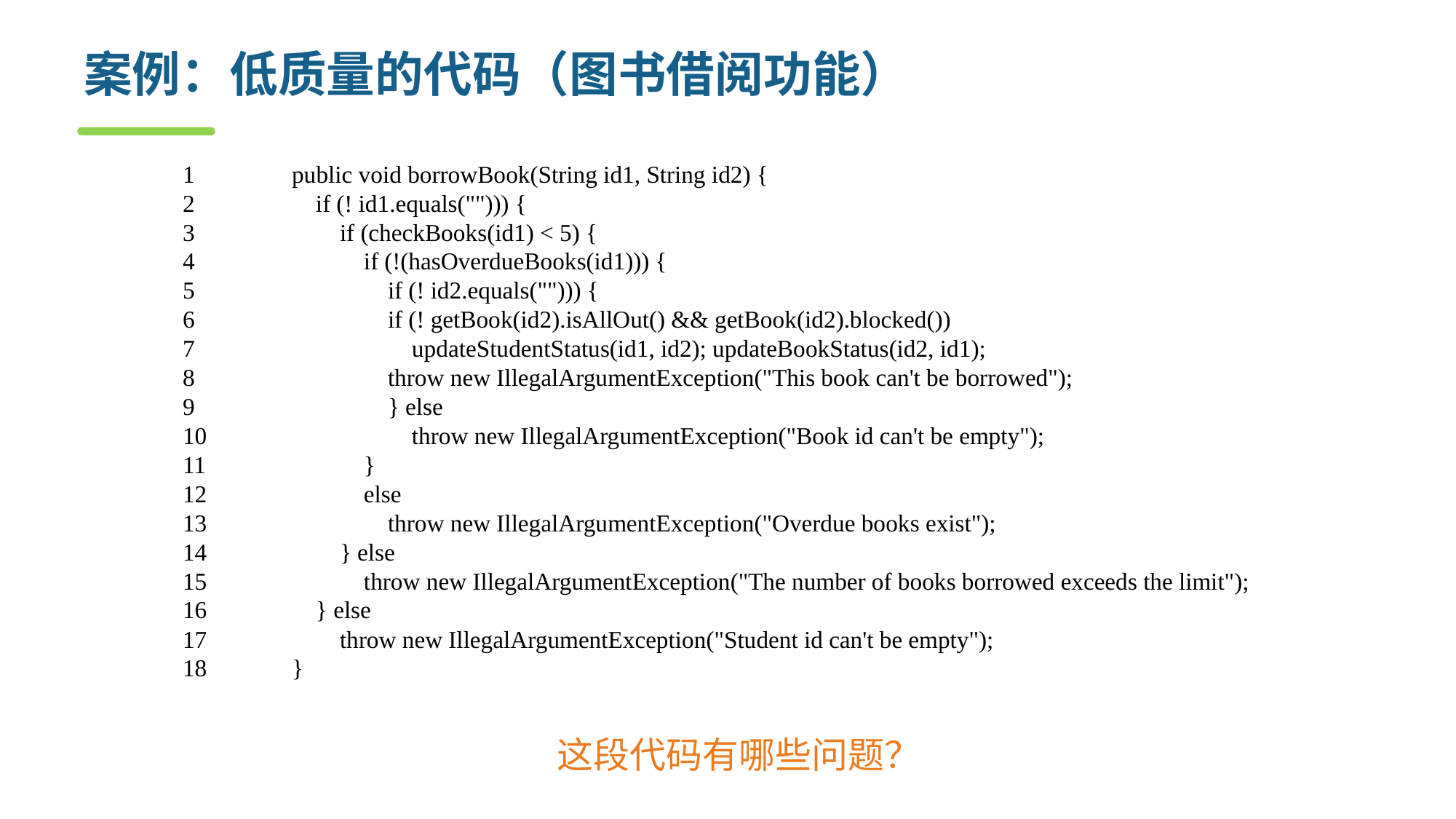

# 案例：低质量的代码（图书借阅功能）
1	public void borrowBook(String id1, String id2) {
2	    if (! id1.equals(""))) {
3	        if (checkBooks(id1) < 5) {
4	            if (!(hasOverdueBooks(id1))) {
5	                if (! id2.equals(""))) {
6	                if (! getBook(id2).isAllOut() && getBook(id2).blocked())
7	                    updateStudentStatus(id1, id2); updateBookStatus(id2, id1);
8	                throw new IllegalArgumentException("This book can't be borrowed");
9	                } else
10	                    throw new IllegalArgumentException("Book id can't be empty");
11	            }
12	            else
13	                throw new IllegalArgumentException("Overdue books exist");
14	        } else
15	            throw new IllegalArgumentException("The number of books borrowed exceeds the limit");
16	    } else
17	        throw new IllegalArgumentException("Student id can't be empty");
18	}
这段代码有哪些问题？
17